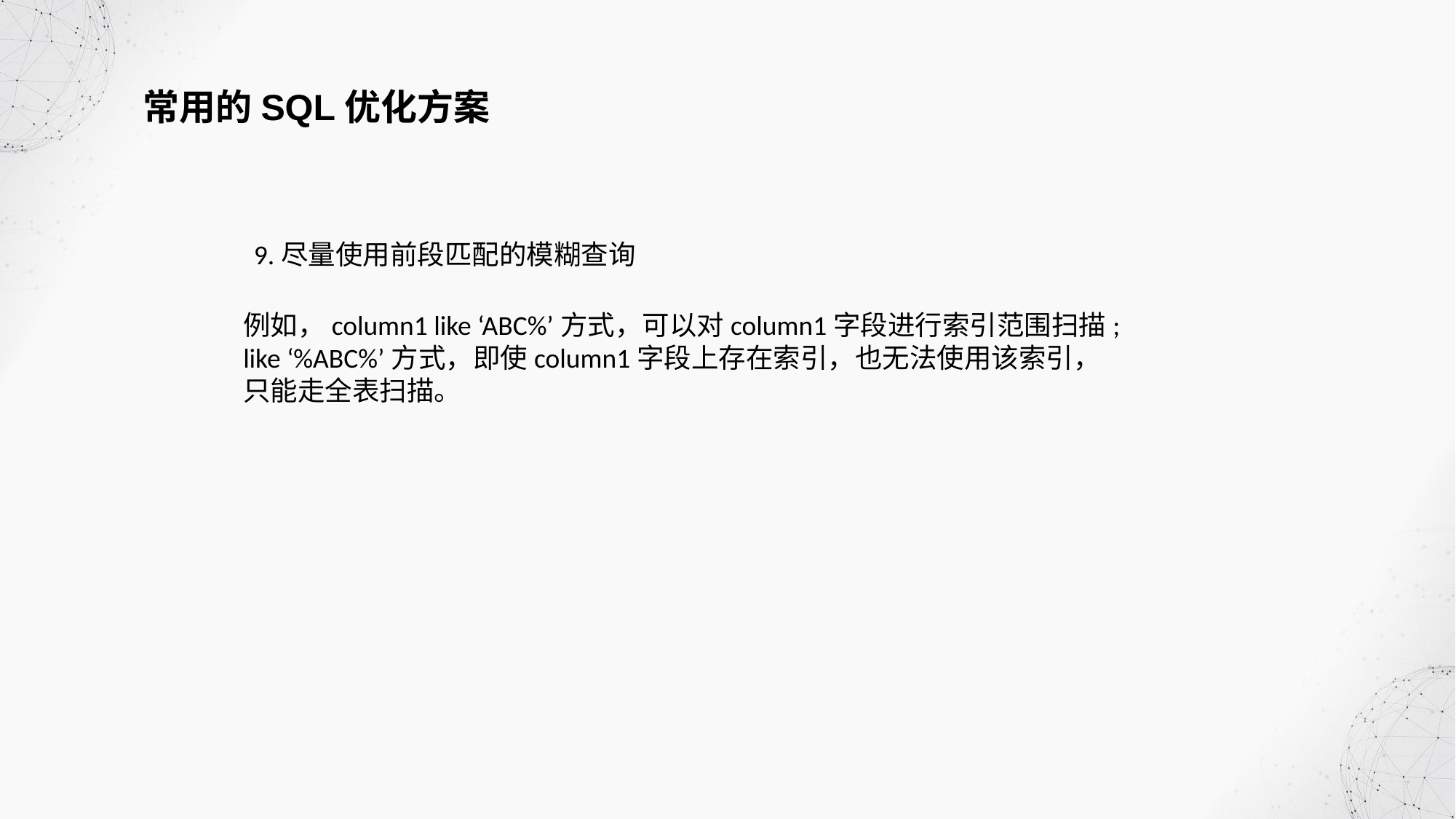

常用的SQL优化方案

9.尽量使用前段匹配的模糊查询
例如，column1 like ‘ABC%’方式，可以对column1字段进行索引范围扫描;
like ‘%ABC%’方式，即使column1字段上存在索引，也无法使用该索引，
只能走全表扫描。